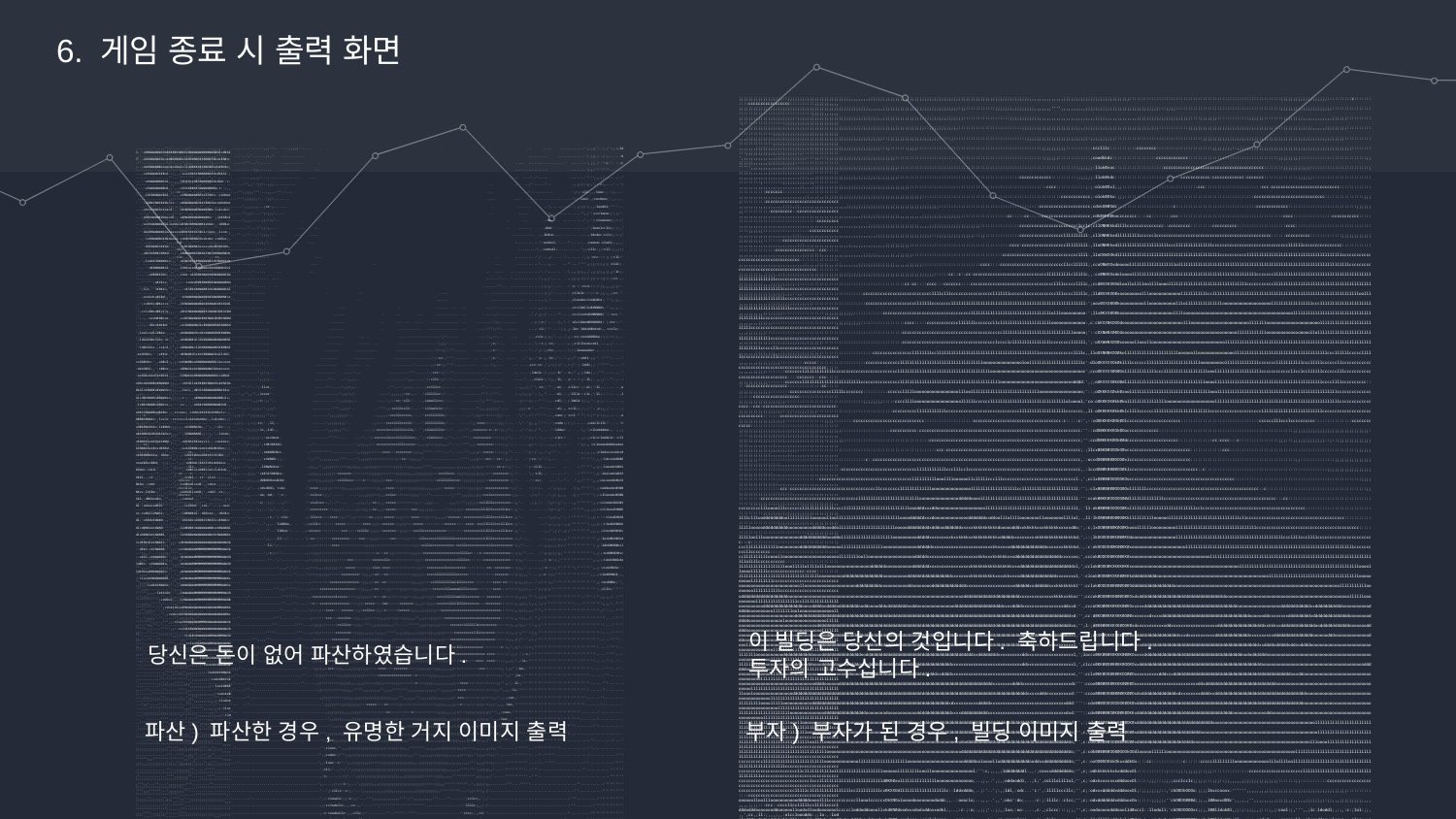

6. 게임 종료 시 출력 화면
;;;;;;;;;;;;;;;;;;::;;;;;;;;;;;;;;;;;;;;;;;;;,,,,,,,,;;;;;;;;;;;;;;;;;;;;;;;;;;;;;;;;;;;;;;;;;;;;;;;;;;;;;;;;;;;;;;;;;;,,,,,,,,,,,,,,;;;;;;;;;;;;;;;;;;;;;;;;;;;::::::::::::::::::::::::::::::::::::::::::::::::::::::::::::::;;;;;;;;;;;;;;;;;;;::::::::::c:::::::::::ccccccccccccccccc::::::::::;;;;;;,,,,
;;;;;;;;;;;;;;;;;;;;;;;;;;;;;;;;;;;;;;;;;;;;;;;;;;;;;,,,,,,;;;;;;;;;;;;;;;;;;;;;;;;;;;;;;;:;;::::::::::::;;;;;;;,;;;;;;;;,,,,,,,'''',,,,,,,,,,;;;;;;;;;;;;;;;;;;;;;;;;;;;;;;:::;;;;:::::::::::::::::::::::::::::::::::::::::::;;;;;;;;;;;;;;;;;;;;;::::::::::::::::::::::::::::::::::::::::::::::;;;;;,,,,,,
;;;;;;;;;;;;;;;;;;;;;;;:;;;;;;;;;;;;;;;;;;;;;;;;;;;;;;;;;,,;;;;;;;;;;;;;;;;::;;;;;;;;;;;;;;;:::::::::::::::::::;;;;;;;;;;;;,,,,,,,,,,,,,,,,,,,,,,,;;;;,,,,,,,,,,,,,;;;;;;;;;;;;;;;;;;;;;;::::;;;;;;;:::::::::::::;;;;;;::::::::;;;;;;;;,,,,,,,,,,,,;;;;;;:::::::::::;:::::::::::::::::;;;;;;;;;;;;;;;;;;;;;;
,,,,;;;;;;;;;;;;;;;;;;;;;;;;;;;;;;;;;;;;;;;;;;;;;;;;;;;;;;;;;;;;;;;;;;;;;;;;::;;;;;;;;;;;;::::::::::::::::::::::::::;;;;;;;;;;;;;;;;;;;;;;;;,;;;;;;;;;;;;;;;;;;;;;;;;;;;;;;;::::::::::::;;;;;;;;;;;;;;;;;;;;;;;;;;;;;;;;;;;::::;;;;;;;;;;;;,,,,,;;;;;;;;;::::::::::::::::::::::::;;;;;;;;;;;;;;;;;;;;;;;;;;;
,,,;;;;;;;;;;;;;;;;;;;;;;;;;;;;;;;;;;;;;;;;;;;;;;;;;;;;;;;;::;;;;;;;;;;;;;;;;;;;;;:::::;::::::::::::::::::::::::::::::;;;;;;;;;;;;;;;;;;;;;;;;;:;;;;;;;;;;::::::::::::::::::::::::::::::::::::;;;;;;;;;;;;;;;;;;;;;;;;;;;;;;;;;;;;;;;;;;;;;;;;;;;;;;;;;;:::::::::::::::::::::::::;;;;;;;;;;;;;;;;;;;;;;;;;;;
,,,,,,,;;;;;;;;;;;;;;;;;;;;;;;;;;;;;;;;;;;;;;;;;;;;;;;;;;;::;;:::::::;;;;:::::::::::::::::::::::::::::::::::::::::::::::::::;;;;;;;;;;:::::::::::ccclllc:::::::::::cccccccc:::::::::::::::::::::::;;;;;;;;::;;;;;;;;;;;;;;;;;;;;;;;;;;;;;;;;;;;;;;;;;;;;;;;:::::::::::;;;;;;;;;;;;;;;;;;;;;:;:::::::::::::::
',,,,,,,,,,,,,,;;;;;;;;;;;;;:::;;:::;;;;;;;;;;;;;;;;;;;;;;;;;;;;:::::::::::::::::::::::::::::::::::::::::::::::::::::::::::::;;;;;;:::::::::::::;coodkkdc::::::::::::::::::ccccccccccccc:::::::::::::::::::::::::::::::::::::;;;;;;;;;:::::::::::::::::::::::::::;;;;;;;;,,,,,,;;;;;;;;;;;::::::::::::::::::
''''',,,,,,,,,,,,,;;;;;;;;;;;;;;;;;;;;;;;;;;;;;;;;;;;;;;;;;;;;;;;::::::::::::::::::::::::::::::::::::::::::::::::::::::::::::::::::::::::::;;;;;;:llok0xoc::::::::::::::::::::ccccccccccccccccccccccccccccccccccccccccc::::::::;;;;;;;;;;;::::::::::::::::::::::::;;;;;;,,,,,,,;;;;;;;;;;;;;;;;;;:::::::::;:
,,,,,,,,,,,,,,,,,,,,,,,,,;;;,,,;;;;;;;;;;;;;;;;;;;;;;;;;;;;;;;;;;::::::::::::::::::::::::::::::::::::::::::::::::::ccccccccccccc:::::::::::;;;;;;:llok0kdc:::::::::::::::::::::::::::cccccccccccc:ccccccccccccc:ccccccc::::::::::::::;;;;;;:::::::::::::::::::::::::::::::::;::::::::;;;;;;;;;;;;;::::::::::
,,,,,,,,,,,,,,,,,,,,,,,,,;;,,,;;;;;;;;;;;;;;;;;;;;;;;;;;;;;;;;;;;;;;;;::::::::::::::::::::::::::::::::::::::::::::::::::::::::cccc::::::::::::;:;:olok0Oxl;;;:::::::::::::::::::::::::::::::ccc:::::::::::::::::::::::ccc:cccccccccccccccccccccccccccc::::::::::::::::::::::::ccccccc:::::::::::::::::::::::
,,,,,,,,,,,,,,,,,,,,,,,,,,,;;,,,;,,;;;;;;;;;;;;;;;;;;;;;;;;;;;;;;;;;;;;;;;;:::::::::::::::::::::::::::::::::::::::::::::::::::::::::cccccccccccc;:olok0Oko:;;;:::::::::::::::::::::::::::::::::::::::::::::::::::::ccccccccccccccccccccccccccccc::::::::::::::::;;;;::::::::::cccccccccccccccccccccccccccccc
,,,,,,,,,,,,,,,,,,;;;;,;;,,,,,,,,,,,,,,,,,,,;;;;;;;;;;;;;;;;;;;;;;;;;;;;;;;;;;;;;;:::::::::::::::::::::::::::::::::::::::::ccccccccccccccccccccc;cdxkO00Odc:::::::::::::::::::::::c:::::::::::::::::::::::::::::::::ccccccccccccc::::::::::::::::::::::::::::;;;;;;;;:::::::::::ccccccccc::ccccccccccccccccc
,,,,,,,,,,,,,,,,,,,,,,,,,,,,,,,,,,,,,,,,,,,,,,,,,,;;;;;;;;;;;;;;;;,,,,,,,,,;;;;;;;;;;;;;;;;:::::::::::::::::::cc:::::cc:::::cccccccccccccccccccc;cdk0XKK0kocccccccc::::cc::::::::ccc:::::::::::::::::::::::::::::::::::::::::::cccc::::::::::::::::ccccccccccc:::::::::::::::::::::::::::::::::::::ccccccccc
,,,,,,,,,,,,,,,,,,,,,,,,,,,,,,,,,,,,,,,,,,,,,,,,,,,,,;;;;;;;;;;;;;;;;;;;;;,,,,;;;;;;;;;;;;;;;;;;;;;::::::::::::::::cccccccccccccccccccccccclcclc;cllONNKkkdllllccccccccccccccc::ccccccccc:::::::::cccccccccc::::::::::::::::::::cccc:::::::::::::::::::::::::::::::::::;;;;;;:::::::::::::::::::cccccccccccc
,,,,,,,,,,,,,,,,,,,,,,;;;;,,,,,,,,,,,,,,,,,,,,,,,,,,,,,,;;;;;;;;;;;;;;;;;;;;;;;::;;;;;;;;;;;;;;;:::;;::::::::::::::ccccccccccccccccccllllllllll:,cllONNKkxdlllllllllcccccclccccccccccccccccccccccccccccccccccccccccccccccc::::::cccccccccc:::::::::::::;;;;;;;;;;;;;;;;;;;;;;::::::::ccccccccccccccccccccccc
,,,,,,,,,,,,,,,,,,,,,,,,;;;,,,,,,,,,,,,,,,,,,;,,,,,,,,,,,,,,;;;;;;;;;;:::::::::::::::::::::::::::::::::::::::::cccc:cccccccccccccccccclllllllll:,lloONNKkxdlllllllllllllllllllllccclllllllllllllllcccccccccccccccccccccccccccccccllllllcccccccccccccccc:::::::::::::::::::::::::::cccccccccccccccc::ccc:::::
,,,,,,,,,,,,,,,,,,,,,,,,,,;;;;;;;;,,,,,,,,,,,,,,,,,;;;;;;,,,,,;;,;;;;;;:::::::::::::::::::::::::::::::::::::cccccccccccccccccccccccccccccccllll:,lloOXWXOkdllllllllllllllllllllllllllllllllllllllllllccccccccccclllllllllllllllllllllllllllllllllllllllccccccccccccccccccccccccccccccccccccc::::::::::::::::
,,,,,,,,,,,,,,,,,,,,,,,,,,,;,,,,;;;;;,,,;;,,,,,,,;;;;;;;;;;;;;;;,,,,,;;;;;;::::::::::::::::::::::::cccc::::ccccccccccccccccccccccccccllccllllll;,ccoONWXOxdooooolllllllllllllllllllollllllllllllllllllllllllllllllllllllllllllllllllllllllllllllllllllllllccccccccccccccccccccccccccccccccccccccccc:::::::::
;;;;;;;;;,,;;;;,;;;;;;;;;;;;;;;;;;;;;;;;;;;;;;;;;;;;;;;;;;;;;;;;;;;;;;;;;;;;;;;;::::::cc::c::cc:ccccccccccccccccccccccccccccccllllllllllclllllc,,:cx0NNXOxdoloooolllllllllllllllllllllllllllllllllllllllllllllllllllccccccclllllllllllllllllllllllllllllllllllllllllllllllllllllllcccccccccccccccccccccccccc
;;;;;;;;;;,,,;;;;;;;;;;:;:::::::::::::::::::::::::::::::::::::::::::cc:cc::::cccc:::ccccccc::::ccccccccccccccccccccccccccccccccccllllcccccllllc,;ccd0XXKOOOdloollolllloolllloooollllllllllllllllllllllllllllllllcccccccccccllllllllllllllllllllllllllllllllllllllllllllllllllllllllllccccccccccccccccccccccc
;;;;;;;;;;;;;;;;;;;;;;::;;:::::::::::::::::::::::::ccccccccccccccccccccccccccccllllclllccccccccccccccccclllllllcccccclcccccccccccclllcccclllllc,;lld0XXKOO0xooooooooolllooooooooooooolllllllllllcclllllllllllllllllllllllllllllllllllllllllllllllllllllllllllloollllllllllllllllllllllcccccccccccccccccccccc
,,,,,,,,,,,,;;;;;;;;;;;;;;;;;;::::::::::::::::::::::cccccccccccccccccccccllllllcccccccclllllllllllllllllllllllllllllllllllllllllllllllllllllll:';oox0XXX0O0koooooooooollooooooooooolllollllllllllllllloooooooooooooooooooolllllllllllllllllcccllllllllllllllllllllllllllllllllllllllllllcccccccccccccccccccc
,,,,,,,,,,;;;;;;;;:::::::::::::::::;;;;;;;;;;;;::::::::::::cccccccccccccccccccccccccccccccccccclllllllllllllllllllllllllllllllllollloooooooooo:';llx0KXX0O0koooooooooooooooooooooollllooooooooooooooooooooooooooooooooooooooooooooollllllllllllllllllllllllllllllllllllllllllccccccccccccccccccccccccccccccc
,,,,,,,,;;;;;;::::::::::::::::::::::::::;;;;;;;;;;::::::::::::::::::cccc:::::ccccccccccccclllllllcccccccllcllllllllllllllllllllloooooooooooooo:,c:ckKXXNKOOOdooooooooooooooooooooooooollloooooooooooooooooooooooollllllloooooooooooooooooooooollllllllllllllllllllllllllcccccccccccccccccccccccccccccccccccc
,,,;;;;;;;;::::::::::::::::::::::::::::::::::::::::::::::::::::::::ccccccccccccccccccccccccccccccccccccccccclllllllllllllllllllllllllllllooooo;'::cOXNWNX00Odooooooooooooooooooooooooooooooooooooooooooooooolllllllllllloooooooooooooooooollolllllllllllllllllllllllllllllllllllcccccccccccccccccccccccccccc
,;;;;;;;;;;;;;;;;;;;;;;;;;;;;;;;;;:::::::::::::::::::::::::::::::::cccccccccccccccccccccccccccccccccccccclcccclcllllllllllllllllccccccccllllll,';:oOXWWNXOO0xooooollooolloooooooooooooooooooooooooooooolllllllllllllllllllllllllllllllllllllllllllllllllllllllllllllllllllllcccccllccccccccccccccccccccccccc
,,,,,,,;;;;,;;;,,;;;;;;;;;;;;;;;;;:::::::::::::::::::::ccccccccccccccccllllllllccllllllllllllllllllllllllllllllllllllllllllccccccccccccccllllc,,lloOXNNNKOO0kolllllllllllllllllllllloooooollooooooooooooooollllllllllllllllllllllllllllllllllllllcccllllllccccclllllcccccccccccccllccccccccccccccccccccccccc
,,,,,,,;;;;;;;;;;::::::::::ccccc::::::::::::::::::::ccccccccccccccllllllllllllllllllllllllllllllllllooooooooooooooooloollllllllllllllllllllllc':dloOKXXXXOk0kllllcccccclllllllllllllllllllllloooooooooollllllllllllllccccccclllllllllllccclllllccccccllcccccccccccccccccccccccccccccccccccccccccccccccc:::::
,,,,,,;;;;;::::::::ccccccclllllllllllllccccccccccccccccccccccccccllllllllllllllllllllllllllllllllllllllooooooooooooooooooooooooooooooooooooooc';ccoOKXXXX0O0Oolllllllllllllcccllllllllllllllllllooolllllllllllllllllllccccccccccccllcclccllllllcccccclllccccccccccccccccccccccccccccccc::::ccccccc::ccc:::::
;;;;;;;;;;;;:::::::cccccccllllllllllllllllllllllllccccccccccccccccllllllllllllllllllllllllllllllllllllllllloooooooooooooooooooooooooooooodddd:',;;oOKXXXX0kO0dllllllllllllllllllllllllllllllllloooollllllllllllllllllllllllllllllllllllllllllllccccllllcccccccccc:::::ccccccccccccccccc::::::::::::::cc:::::
;;;;;;;;;;;;;::::::::ccccccccccccccccclllllcccccccc::::::::::ccccccllllloooooooooooooooooollloolllllllllllllllllllllllllllloooooooooooooooooo;'::;oOKKKXX0xk0xoolllllllllllllllllllllllllllllllllooolllllllllllllllllllllllllllllllllllllllllllllllllcccccccccccccc::::::ccccccccccccccccccc::::::::::::::::
;;;;;;;;;;;;;;;;;;;::::::::::::::::::::::::::::::::;;;;;;;;:::::ccccllllooooooooooooooooooollllllcccccclllllllllllllllllllllllllllllllolooool;'co:oOKKKXK0kk0kolllllllllllllllloooooooooooooooooooolllllllllllllllllllllllllllllllllllllllllllllllllllccccccccccccccccc::ccc:cccccccccccccccccccccccccccccc:
;;;;;;;;;;;;;;;;;;::;;:;;;;;;;;;:::::::::::::::::::::::::::::::ccccccccccllllllllllllcccccccccccccccccccccccccccccclllllllllllllllllllccccccc,,ll:oOKKKKK0kk0klcllllcccccclllllllllllllllllllllllccccccccccccccccccccclllllllllllllllllllllllllcccccccccccccccccccccccccccccc:::::::cccccccccccccccccccccccc
;;;;;;;;;;;;;;;;;;;::::::::::::::::;;;;::::::::ccccccccccccccccccccccccccccc::::::::::::::::::::cccccccccccccccccccccccccccccccccccc:c:::::c:',::cdOKKKKK0Ok0Olcccccccccccccccccccccc::::::::::::::::::::::::::::::::cccccclllccclcccccccccc:::::::::::::::ccccccccccccc::::::::::::::::::::::::::::::::::::
;;;;;;;;;;;;;;;;;;;;;;;;;;;;;;;;;;;;;;;;;;::::::::::::::::::::ccccccccccc:cccccccccccccccccccccccccccccccccccccccccccccccccccccccccccccccccc:''::cdO0KKKKKOk0Ooccccccccccccc:::::::::::::::::::::::::::::::::::::::::::::::::::::::;;;;;;;;;;;;;;;;;;;;;;;;;;;;;;;:::::;;;;;;;;;;;;;;;;;;;;;;;;;;;;;,,,,,,,,
;;;;;;;;;;;;;;;;;;;;;;;;;;;;;;;;;;;:;;;;;;;:::::::::::::::::::::::::::::::::::cccccccccccccccccccccccccccccccccccccccccccccccccccccccccccccc;'':ccdO0KKKK0Ok00dccccccccccccccccccccc::::::::::::::cc:cccc:::c::::::::::::::::;;;:::;;;;;;;;;;;;;::;::;;;;;;;;;;;;;;;;;;,,,,,,,,,,;,,,,,,,,,,,,,,,,,,,,,,,,,,
;;;;;;;;;;;;;;;;;;;;;;;;:::::::::::::::::::::::::::::::::::::::::::::::::::::::::ccc:ccccccccccccccccccccccccccccccccccccccccccccccccccccccc;.;llcx00K00OOOkO0xcccccccccccccccccccccccccc:::::::::::::ccc::::::::::::::::::::::::::::::::::::::::::::::::::::;;;;;;;;;;;;;;;;;;;,,,,,,,;;,,,,,,,,,,,,,,,,,,,
;;;;;;;;::::::::::::::::::::::::::::::::::::::::::::c::ccccccccccccccccccccccccccccccccccccccccccccccccccccccccccccccccccccccccccccccccccccc,.:occdO000000OOO0xlccccccccccccccccccccccccc:::::::::::::::::::::::::::::::::::::::::::;;::::::::::::::;;;;;;;;;;;;;;;;;;;;;;;;;;;;;;;;,,,,,,,,,,,,,,,,,,,,,,,,
::::::::::::::::::::::::::::::::::::::::::cccccccccccccccccccccccccccccccllllllllllllccclllcclcccccccccccccccccccccccccccccccccccccccccccccc,.:lccdO00K0000OO0klcccccccccccccccccccccccccccc::c::::::::::::::::::::::::::::::::::::::::::::::::::;;;;;;;;;;;;;;;;;;;;;;;;;;;;;;;;,,,,,,,,,,,,,,,,,,,,,,,,,,,
:::::::::::::::::::::::::::::::::ccccccccccccccccccccccccccccccccccccccllllllllllooolllloooooollclllllccclllccccccccccccccccccccccccccccccl:,',cclxO0000OOOOOKOoccccccccccccccccccccccccccccccccccccccccccc::::::::::::::::::::::::::::::::::::::::::::::::::::;;;;;;;;;;;;;;;;;;;;,,,,,,,,,,,,,,,,,,,,,,,,,
:::::::::::::::::ccc:cccccccccccccccccccccccccccccccccccllccccccccllllllllllllloooooooooooooooolllllllllllllllllllcclllllllllllllllllllllll:'';:clx0000000OOO0Oolllllllcccccccccccccccccccccccccccccccccccccccccccccc::c:::::::::::::::::::::::::::::::::::::::::;;;;;;;;;;;;;;;;;;;;;;;;,,,,,,,,,,,,,,,,,,,
:::::::::ccccccccccccccccccccccccccccccccccccccccllllllllllllllllllllllllloooooooooooooooodddddoooollllllllllllllllllllllllllllllllllllllll:'':ccok00KK0OOOOO00dllllllllllllllcccccccccccccccccccccccccccccccccccccccccccccc:::cc:::::::::::::::::::::::::::::::::::::::;;;;;;;;;;;;;;;;;;;;;;;;;;;;;;;;;;,,
cccccccccllloooolllccccccclllllllllllllcccclllllllllllllllllllllllllllooodddxxxddoooooooooooooooooooollllllllllllllllllllllllllllllllllllll;.'ll:ok00000OOOOO0Kxlllllllllllllllllllllllllllcclcccccccccccccccccccccccccccccccccccccccccc:::::::::::::::::::::::::::::::::::::;;;;;;;;;;;;;;;;;;;;;;;;;;;;;;;
llllclllooddddddddoolllllllllloooooolloollllllllllllllllllllllllllooooddddddxxxdoooooooooooooodddddddxxddoolllolllloooooooolloooooooollllol;.,ll:lkO00000O00O0Kklllllllllloooooolllllllllllllllllllllllllllllcllcccccccccccccccccccccccccccccccccccccccc:::::::::::::::::::::::::::;;;;;;;;;;;;;;;;;;;;;;;;;
llllloooooddddddddddoooooooooodddddoooddolllllllllllllllllllllllooooodddddddddxdddoodddddddxxxxxkkkkkkkkkkdooooodddxxkkkkkxxxkkkkkkxxxxxddo;',:c;lxOO00000K0O0Kkooolllllloooooooooolllllllllllllllllllllllllllllllllcccccccccccccccccccccccccccccccccccccccccc:::::::::::::::::::::::::::::::::;;;;;;;;;;;;;
llllloolllooooooooooooooodddddddddddoooddollllllllllllllllllllloooooooooodddddxxxxxxxxxkxxkkkkxxkkkkkkkkkkxdddddxxxxxxxxxxkkkkkkkkkkkkkkkkd;',::;lkOOOOO0KK000KOdoooooooooooooooooollllllllllllllllllllllllllllllllllllllllllllcccllllcccllllccccccccccccccccccccccc:::c:::::::::::::::::::::::::::::::::::;
ccclllllllllllllooooooooodddddddddddoooooolllllllllllllllllooooooooooooooddddddxxxxxxxxxxxxxxxxxxxxxxxxxkkxxxxxdddddddddddddddxxxxxxxkkkkkd;.,:c:okOOOOO00K00KK0xoooooooooooooooooooooolllllllllllllllllllllllllllllllllllllllllllllllllllllllllllllllllllllccccccccccllcccccccc::::::::::::::::::::::::::::
cclllllllllloooollooooooooooooooooooooooolllllllloollooooooooooooooooooodddddxxxxxxxxxxxxxxxxxxxxxkkkxxxkkkkkkxxxdddddddddddddddddddxxxxxxo;',cccok0OOOO0KK00KK0xoooooooooooooooooooooooooooooooolllllllllllllllllllllllllllllllllllllllllllllllllllllllllllllllllllllollllccccccccccc::::::::::::::::::::::
lllllllllllllllllllooolllllollllolllooooooooooooooooooddddddooooooooooodddddddxxxxxxxxxxxxxxxxxkkkkkkkkkkkkkkkkkxxxddddddddddddddddddddddxl,';cclok0OOO0KXKKKKKKxoooooooooooooooooooooooooooooooooooooooooooollllllllllllllllllllllllllllllllllllllllllllllllloooolloooolllllllccccccccccccccc:cccc:::::::::
lllllllllllllllllllllllllllllllllooooooooooddddddddddddddddooooooooooddddddddddddddddddxxxxxxxxkkkkkkkkkkxxxxkkxxxxdddddddddddddddxxxxxxxxl,':clook0OO00KXKK00KKkddddddddddoooooooooooooooooooooooooooooooooooooooooooooollllllllllllllllllllllllllllllllllllloooooooooolllllllllccccccccccccccccccccccccccc
ooooooooooooooooooooooooolloooooooooooooooooooooddddddddddoooooooooooddooooooooddddddddddddddxxxxxxxxxxxxxxxxxxxxddddddxxddddddxxxkkkkkkkkl'':cclok0OOOO0K000O0KOdddddddddddddddddoooooooooooooooooooooooooooooooooooooooooooooooooooooooooooooooooooollllllllllloooooooolllllllllllcccccccccccccccccccccccc
odddddddddddddddddddoooooooooooooooooooooooooooooooooooooooooooooooooooooooooooooooooooooooodddddddddddddddddddddddxxxxxxxxxxxxxxkkkkxxkkxc'';cccok0OO00KK000O0KOxdxdddddddddddddddddddddddddddddddddddooooooooooooooooooooooooooooooooooooooooooooooooooolllllloooooooooolllllllllllllllllcclllllllllllllll
ooooooooooddddddddddddddddooooddddooddddoddddddddooddoooodddoddddddddooddoooooooooooooooddddddddddddddddddddxxxxddddxxxxxxxxxxxxxxxxxddxxd:'.,cccoOKO00KKKKKK00KOxxxxxddddddddddddddddddddddddddddddddddddddooooooooooooooooooddddddddddddxxdddddddddddooooooooooodddddoooooooooolllllllloolooooooooooooooll
ooooooooooooooooooooooodddddddddddddddddddddddddddddddddddddddddddddddddddddddddddddddddddddddddddddddddddddddddddddddddddddddddddddddddxd:'',cc:d0KO00KKKXKK0O00xxxxxxxdxxxxddddddddddddddddddddddddddddddddddddooooooddxxxxxxxxdddddddddxdddddddddddddddoooooooodddddoooooooooooooolooooooooooooooooolllll
ooooooooooooooooooooooooooooooooddddddddddddddddddddddddddddddddddddddddddddddddddddddddddddddddddddddddddddddddddddddddddddddddddddddddxo;'';l:;d0K000KKKXK0OOK0xdxxxxxxxxxxxxddxxxxxxxxxxxxxxxxxxxdddddddddddddddddddxxkkkxxddddddddddddddooddddddddddddooooooodddddooooooooooooooooooooooooooooooolllllll
ooooooooooooooooooooooooooooooooooooddddddddddddddddddddddddddddddddddddddddddddddddddddddddddddddddddddddddddddddddddddddddddddddddddddxl,',:oc;dKXK0KKKKXK00OK0kddddddddddddddddddxxxdxxxxxxxxxxxddddddddddddddxxxxxxxxxxddddddddddddddddoooooodddoooooooooooooodddooooooooooooooooolllllloooooooooollllll
ooolloooooooooooooooooooodoooooddddddddddddddddddddddddddddddddddddddddddddddddddddddddddddddddddddddddddddddddddddddddddxxxxxxxxxxxxxxxxl,',coc:x0XK00KKXXK00000kxxxddddddddddddddddddddddddddddddddddddddddddddddddxxddddodddddoddooddddooooooooooooooooooooooooooooooooooooooolllllllllllllllllllllllllll
llllllloooooooooooddddddddddddooooddddddddddddddddooddddddddddddddddddddddddddddddddddddddddddddxxddddddddxxxxxxxxxxddxxxxxxxxxxxxxxxxxxxl,';loccx0KK000KKKKK000KOxxxxddddddddddddddddddddddddddddddddddddddddoododdddddoooooooooooooooooooooooooooooooooooooooooooooooooooooooollllllllllllllllllllllllllll
lllllllloooooooooooooooddoodddooooddddddoooddddddooooddddddddddddddddddddddddddddddddddxxxxxxxxxxxxxxxxxxxxxxxxxxxxxddxxxxxxxxxxxxxxxxxxxl,',clccx0KK00O0K0KK0OOKOxxddddddddddddddddddddddddddddddddddddddddddddddddddooooooooooooooooooooooooooooooooooooooooooddddddoooooooooollllllllllllllllllllllllllll
oooooooooooooollooooooooooooooooooooddooooooodoooooodddddddddddooooodddddddddddddxxddddxxxxxxxxxxxxxxxxxxxxxxxxxxxxxxxxxxxxxxxxxxxxxxxxxxc,'':cclx0KK0OO0K0KKOO00Oxxxxxxxxxxdddxxxddddddddddddddddddddddddddddddddddddddddddddddddoooddooooooooooooooooooooooooooooooooooooollllllllllllllllllllllllllllllll
oooooooooooooooooooooooooooooooddddoooooodddddddddddddddddddddddddddddddddddddddddddddddddddddddddddddddxxxxxxxxddddxxxxxxxxxxxxxxxxxxxxdc''':ccox00000O0KKKK00K0Oxxxxxxxxxxxxxxxxxxxxxxxxxxddxdddddddddddddddddddddddddddddoooooooooooooooooooooooooooooooooooooooooooollllllllllllllllllllllllllllllllllll
llooolooooooooooooooooddddddddddddddddddddddddddddddddddddddddddddddddddddddddddddddddddddddddddddddddddddddddddddddddxxxxxdddxxxxxxxxxxd:''':ccox0000OO00000KK00Oxdxddddddddddddddxdxxxxxxxxddddxxdddddddddddddddddddddddddddddddddddddoooooooooooooooooooooooooooooooooooooooollllllllllllllllllllllllllll
llllllllloooolllllooooooooooooddddddddddddddddddddddddddddddddddddddddddddddddddddddddxdxxxxxxxxxxdddddxxxxxxxxxxxxxxxxxxxxxxxxxxxxxxxddd:'''::cdx000OOOOOOOOK0OK0xddddddddddddddddddddddddddddddddddddddddddddddddddddddddddddddddddddoooooooooooooooooooooooooooooooooooooooooooolllllllllllllllllllllllll
llllllllllllllllllllloooooooooooooodddddddddddddddddoooooooodooooooooooooddddddddddddddxxxxdddddddddddxxxxxxxxxxxxxxxxxxxxxxxxxxxxxxxxdxd:'''::cdx000000O0K00K0OKKxdddddddddddddddddddddddddddddddddddddddooooooooooooooddooooooooooooooooooooooooooooooooooooooooooooooooooolllllllllllllllllllllllllllllll
lllllllllllllllllllllooolloooooooooooooooooooooooooooooooooooddddddddddooodddddddddddddddddddddddddddddddddddddddddddddddddddddddddddddxd:'',:;cdx00000000KK0K0OK0xdddddddddddddddddddddddddddddddoooooooooooooooooooooooooooooooooooooooooolllllllllllllllllllllllllllllllllllllllllllllllllllllllllllllccc
llllllllllllllllllllllllllllooooooooooooooooooooooooooooooooooooooooooooooooooooodddddddddddddddddddddddddddddddddddddddddddddddddddddddo;'',c;cxxO00000OOK00K0O00xddddddddddddddddddddddddddoooooooooooooooooooooooooooooooooooooooooooooooollllllllllllllllllllllllllllllllllllllllllccccccccccccccccccccc
llllllllllllllllllllllllllllloollllooooooooooooooooooooooooooooooooooooooooooooooooooooodoododddddddddddddddddddddddddddddddddddddddddddo;'',c:cdxO00000OO00000O00xdddddddddddddddddddddddoooooooooooooooooooooooooooooooooooooooooooooooollloooollllllllllllllllllllllllllllllllllllllllccccccccccccccccccc
llllllllllllllllllllllllllllllllllllooooooooooooooooooooooooooooooooooooooooooooooooooooooodddddddddddddddddddddddddddddddddddddddddddddo;'',c:cdk000000OO00OOOkOOdlooooollllllooooooooooooooooooooooooooooooooooooooooooooooooooooollllllllllllllllllllllllllllllllllllllllllllllllllllcccccccccccccccccccc
ccccccccccllllllllllllllllllllllllloooooooooooooollllllllllllllllllllooooooooooooooooooooooodddddooloooolloddddddddddddooddxxdddddddddddo;'',c::oxOO0OOOkkOkxxddkOo::::cc:::::::::::::c::::::cccccllllllllloooooooooooooolllolllloolllllllllllllllllllllllllllllllllllllllllllllllllllcccccccccccccccccccccc
ccccccccccccccccccccccccllclllllllllllolllllllllllllllllllloooooolllllllllooolloooooooooooooooool:'':c;,,,,;lddddddddl:,,:;coxxxddddddddo;'',c;:odkkkkkkkxkxdddoxOl::::::::::::;::::;;:;;;;;;::;;;:::::::::::::::cccccccccccccccccccccclllllllllllllllllllllllllllllllllllllcccccccccccccccccccccccccccccccc
ccccccccccccccccccccccccccccclccclllllllllllllllllllllllllld0KK0xolllllllllllllllooooooooooooooo;..,;,..',;,;oddooddl,..;l;',colllollllol;'',c;:odxkxxxxxxxdddooxOl:::::;;;:::;;;;ccclcclc;;;;;:::;;;::;;,,,,,;;;;;;;;;;;;;;;:::::::;;:::::::::::ccccccccccccccccccccccccccccccccccccccccccccccccccccccccccc
ccccccccccccccccccccccclllllclllllllllllllllllccllllllllllcxKKXXOdlllllllllllllllllllc::lddxdddo,..;:'..';:,;ldl,:xdc...'c:',:lllllcccllc;'',c;:odxxxdddddxdddooxOl;:;;;;;;;;::,'ckOOOkOOOo:;;;;lkxccooxx:'''''',,,,,,,,;;;;;;;;;;;;;;;;;;;;;;;;;;;;;;;;;::::::::::::::ccccccccccccccccccccccccccccccccccccc
oooooolloolllooooooooooodddddoooollllcccccccccccllooolcccccxOkXNOoloooodoooooooododdc;,..:oooclo;..,,,..',,';oko':do;....:c:;:llllc::clcc;'';c;:odxdddddddxdddooxOo::::::;;;;;;''ckO0OO000d;;;,,l00ooxdO0c',,,,,,'',,,,,,,,,;;;;;,;,,,,,;;;;;;;;:;;,,,;;;;;;;;;,,,,,,,,;;;;:::ccc::ccccllcclllllcclllllccccl
dddodddoooooooddoooooolloodxdloodooooooolcccccloddoddoooollxkdKN0doodxxxdodxddoxxodkl;,..,:c:;:o;.,;;;'..;;,;lxo;:oo:....,c:,;clccc:::;;;,'',c;:oodooooodddooolld0xccl::llodoll;'ckOOOOOOOxc;;;,l00lldok0l,;;:;:;;;,,;:::;,;:cool:;,''',,;lc:ldoddl;,:;,:c:;lol:;;,,,',cc,;ll:;,,,;,,:olccloooddo:;;lo:,:lod
olodddoododooddolollcllloooollodddxkxdooddxdxxddddoc;ldoodoxkdKN0xocclccc::ccclolccoc;,..';c:;:o;.,,,,'..,'',cooccloc'...,c:,:lolc:::;;,,,'',c;:llollllloddololcdOd'',',,;cxkxd:'ckOOOOOOOOkocl:l0OlldokOocll:,;;;;,;cdxd:,,.;ooccc:ll;;cloccddooxxlcc;':;.'loc:;;cl,.,c;.;llclll::'.,cccllodl;:;,';l:..,cod
c:oxkxoodddlloxxdoll::cloooccoddddxxxoccoxxdOOlloodc;ldclxoxkdKN0kxolododxxdxxkxolodc;,...,;;,:l;.,,,,...''.,dxdccllc'...'c:;cooolc::;;;;,'';c;:llollclllodoloc:oOd..;,',,;lddc,'ckOOOkOOOkxocl:l0Ollook0xodolc:;:c:okkkdoxo,;ol;;;,dx:lddddoxoodxdocc:,,'.'lc,,;;coc;,:;':ooccloc;'.':llolodc,,,''cx:..,:ld
lloddddooodooxkooooolllddxxoccllokxoolcloddd0Olccloc,ldclxoxkdKN0kkxdxddO0kkkkkxolloc,'...........,,,,'..''.,x0xccllc'...'cc;cooolc;;;;;;,,',c;:lllc:clcloooloc;oOd..;;,;:::cc:,'cxOOOkkkOxl:::;lOOllookOl::;:clllccdOOOxxOOl:ol;;;;dd;lddddodoldd:;:ldo:;.'lc',:::cc,...',oxdddl:llcccllolodc',,''cd:....;d
lodlcclcccclcodolllllllooollcc::ldlclolllcclxdc;;:llcodddxdxxo0N0xollolcoooooooollol:,.......   ..''','..''.,ldc,;:cc'...'cc;cdoooc;:;;;;,,',c::lllc::ccclllloc;lOd..'';dxooool;'cxOOkkkkkd:;::;c0Olldodd::looodxxoldddddxxodxdc;;;;dxcoddxdlllccl:,::cokd,,l:',,;o:.......;ccc;,;okxxdoollodc',,''cd:....;o
l::;:loooc:;;::::cccc::::::;;;;looooxkdolc:::;;::;::coooxkdxxo0N0xlcoollllodllddolll:,........ ...''','..'..,odo:;:c:'...'cc;cooooc;;;,;;;,',c::lllc:;c:clcclo:;lOd....;dxoloolc:cldxxxkxkxddxkdx0Oxxkxollc:;:ccllokOO00OOOOkkdl;;;;dxldddddccc;,;,.;:cdOx;,c:',';l;............'cdxxoddoc::lc:;,,'cd:....;o
dcccokO0kl:cl:coodxdlcc::lolccllllllodxxxkkxxxddo:cc:clccolxxl0N0xolldxdxxOOxxkxxxxxl,............,'''...'..,lkklcllc'...'cl;cooolc;;;,,;;,,;c::lllc;;:;:lccloc;lOd....;ddlcclc,'''',:xOO00KKXXXNNNNNNNNXXKx;.',;cdOKKX0kxOK0Oxl;;;;dx:loddl:cl,',..;:,cdd;'c:''................'ldxxoodc,.':clo;''ld;...':c
oolldkkdc:coccxOOkkxolc;;cccloolllclllllcloodxolloodoodolllxxlON0xdolloc:o0Oc,;;::::;,............,'.'...'..'cxx:;clc'...'cl:cllllc;;;,,,,,,;c::lclc::::cllccoc:lkd....;dxlcl:...'''..cO0KKXXXNNWWWWWWWNNNNXd'';:cdO0000koxO0Oxlc:cokkcdkdo:;ldoccc::,''lOoldoc;................'ldxxood:'';ccdkocldxl;.'ldd
clloddl::cloloxO00Okdol::ccccldocclddoooolcc:;......';::;;;dxlON0O0K000OOO0O:........,............''''.......,:c,',:;..,ccllodooloooooc,',,,;l::lllc::c:clolcol:okd,...,dxlcl' ...''..:OXXXNNNNNKOkxkk0NNNNNx'.,:cllc;::c;oK0xc;okodxkxxkxkkxoodl:c:,;cldkkkkkko'...............,ldxxooo;.'lolxxooddxko,.ldd
cc::cll:;:coxOkxdddocccccllc:lkdlloollcclllll;......';,,,,,dxlON00KXXXXXXKOo;,:ccc:..'.......,,,'.;::;,............';,,;::::dKXKKKXKXN0l:;'':o:;cllc:;c:cllc:oc;lkd:::cldo:::.........,kNNNNNNKkdllllllkXXXXd,';;;,'.':oocdK0dccx0ddxxxxo;cdooddc'...;loooooooxl'...............,ldxxooo;.',codxxdddool'.cdd
lc:;:lllc::cdkxl:::lllc::coocokocccllc:cllc;;,'','''',,,,,,dxlONKOOKXX0OOo,. ;dkkkl',,'.....'oxxc,;;;,.............,;;;;;;;:kXXXXXXXXNXKx;.'co::llolc:ccllllcol:okkddolccccc:;'.......'dOO0000OkkdxxxkkO0000dclc;;:;;:xOkdxKKkxox0OOxodddodddxxd:....,looollllxl................'cdxxood;.';lolodldd:,;;',cl
;;;;;;;;,,,;:::;;;;;;;;,,,;;,;;,,,,,,;:;;::cc;'''''',,,,,,,dxlONKxlxXKd:clc;';dkkkdcccll'....okxdoooo;.............',,;:;:;,:lllc;,;dXNNO;.':l;:lllc::c:cllccol:okd::,:c;,;;,,........'okxkkkkOOOOOOOOOOOOOOxlo:',;;;cOKOkkKKkOkk000kdddxkxxkOkc'....,looolloloc................,ldxxodd;.';oolc::dl......',
....................................':c;'',,,'.'''..''''..'dxlONKOxOK0l:lloxooxxxkxddoodc,,..lkxxdooo;.............',,;;;:;'.......'oXNW0,.':l;:lcllc;::cllcloc;lkxlccll,.';,.........'o0000000OOOOkkk0OOO00Okxc',;:;ckkdod00xkxxOO0xddxxxdxxkx,.....,llclllooolclo:..  ........,lxxxodd;.';oolcccdl,;:;'';;
::c::::::cc:cc::::cc:,'',',,,,,;;;;,:d0x:',,,,;;;;'''',,,,,dxlON00XNX0l:l;coodxxxxxddolo:',..lkxxoooo;...............';;;:;'.......'oXNNO,.':c;;lllol:c:lollodc;lkkxxxdc:::l:'........'lOOOOOOOkkkkkxkOOOOOOOxxl:cc::lOOdookkxOxdk00xoodxdoodkk;.....'cooooooxOOOOOo.      .....,ldxxodd:.':oolcccddcccc;';;
oodddoddoododdooooodocccccccllllllllldxdc::lloxxddxxdxOOO0ddxlON0kOOxkl:l;:lldxxxxdoollo:',..lxxxoloo;...............';;;;,.........lKNNO,.':l;;lllol:c:lolloxl:okxllll::lo:,.........'lkxxkkxxkkkkxoooooodxdll:,;cccl00xdokOkOxdkO0dclxkxdxdol;.....,lollllloxkkkOo.....  .....,ldxxodd:.':ddlclldl. ...'c:
xkOkxxkkOOkkOOkkOOkxxxxkkkkxkOkxkkkOOOkkdooddk0OkkOOOOOkkOkkxox0kxdxxd;:d:coodxxxkdollldc,;.'okkkooodo:;,''...........,,,;,.........lKXNO'.':l,;llodl:::cooloxl:okxl:ccc;::;,'.........:oloollcccccc:cc:;,;loc:'.;cccl0OxdokOkOxdkO0l,,cllxxxxoc:'...,lolllododxxddl;'..........,ldxdodd;.':ooc:cco:. ...,c:
dOKx:dkd0Kxd0KdxK0dokkd0XXOdOXkd0Okkxkxxk0kxxxkkxodkOOkkOOOOOkkkkkxooo:cdcldodO000kodddxl',.,x00Ododxdc:;;'............''''.....''',lOO0x,.'::,;:clddc::looddxoldOx:''',,,,::;,,,,'.....',,,''..';:c;,;,,,;:::;,,:cccl00kdokOxOxdkO0xlc:;::::::c:'...,clcldxxl;;;,',,'..........,ldxdodd;.'cddolc:;;,,',,;c;
lkKd'oxlOKol0KooK0lckdlOXXkckXxlOkxdcldxk0kxxkOOo':kOOOOOOOOOOOOOOko::;ldcoxoxO000koododc...,x0Okooxdc;:;;:;:;,;;,,''''''..,c:,,;,,;,,,;;,,,,,,;;::cllllllllodoldxo::ccc;;,;;;;;;,'..'.....',;,,,,,,,,,,,,,,;;,,,:ccclO0xdokkxkdokOO:.'',;;'.'''.....,lllooodc''''.....'...,,'..,ldxdldd;..:l;,;;,,',;,',:::
cxKd,dxoOKdl0KloK0lckdcdkkdlkXxlOkxd:ldxkOkdxkOxc,lOOdddododddxoxxdd..,ld:ldldOO00xlloodl'..,x0OOddxd:',,,;,,;;,;;;:;;;:c:,,;;;:llllc;;;,;,,,;;:cc:::clloxddddooool:::;;;:::;,,,,;,'''....',;;:c;;,',,,,,,',;;,,,:ccclO0xookkkOdokOk;....'''''..'....;ddlooddc,,,'''........,lc'':dxdldo'......;,...;oo:ll;:
cxOdokxlx0dlO0olOOlcxxoollcckKdlkxdo:lkxxOkdodxdoooxkooolololcolollo,.,lxcldoxO000kddddxo''.;k0OOddxxc.';;,,,,''''''',,,;;;;,,:ccclc;,,,''''',,;c:;;;,,,;ccc:ccc;;;''''';;,'....'''.',,'..,,';;;,,''''''''',',,,,;ccclO0xookkxOdokOO:..'''''''''.....;oololloc,,,''......   ,xc..:dxoclo;.. ........o0kclo:;
:ll;cdocldolxOookxlllokxdolcdxollccc;oOo:c:;;::;;:;:lcloccclc::;,,:c:;,lxcoxoxO00Kkddxdxxc:,;k0OOkkxxo;,;;,;,...''''',,,,,'',;::::c;,'....'''','''',,,,,,,,,,',,,,,'',,,,,,''..'''....''.'''',''''',,,;,,,,;,,''.,:cclO0xdokkxkdokOO:''''''''','.....;ol;colllcooooo:....   ,o;..cxxd:,:;.  ........o0k::l;,
'...';;;,;cccc:oollc:x0Od:,;;;:c;,,,;dOl'''.....''..',;;,'',,'....''''.lxcoxodO00KkooddxOxl,,x0OOddddc''.';,...',,,,,''''',',;;,,;::::,,,;,''','',,'''',,,;,,,,,,;;'........'''..........',,;;;;;;;;::::cccc:;'..';;;:O0xdokkxkdokOO:','',;:;,co:'....',':dolc:c:::do;,'..  ,d;.,docc:;'... .......'d0k;;:,.
........',,,,,;,,ldll0NXx:,'',;,'...,d0o'.......''',lko,'..............cxclxodOO00xoodxxxdl''xOOkoodd:..',,'......''''...''''''''';;,'',;:;','''..'',;,,,,,,,''',,,'.''',,',,,,,'.....'',;:ccccccccccccccccc:;,'',,,,:k0Odokkxkdokkk:...,'';;:oxdll:''';oo:'.......l:.,;;'..;o:'',.,:oOxc;'...,'.'.'lxl....
..'''',;::cc;';:,cdodOOKOd:..':;..';ldkd:,,,,,;,''':x0x:'''......'''...cd:ldodOO00kdoddxo;,.,x0OOddxxc''',,''''''.............'''',,;;;;,,;;;;;;,''',,,,;;;;;,'...'......',,,'''......';:ccllllllllc:;,,;ll:,,,..'''';kOxdokkxkdokkx;..';....'coddo;','cOOxxc......c:.,:;'.......coooxOkx,....''co'.;,...'..
dxxxxxxxkkxl,.;;,:ldddddxkd:;:llc;,o0OOxolc:ccc;;ll:lodxoc:;,'''''''''.cxcldodO00Kkdoxxxl;:',x00Oddxx:......................'',;coo,.',,,;,,,',,'''''''',,,,'.'..........,c;...........',''''',:c:'.... .cl:;:;;col:;:llc:;::;odxxxo:;,:c......,;,:;'''ckkkkd,....':;'''',... . .okddkOko,.''..;ol,.,'....;:
doodooollccc:,,;:lxO0klllooolloodc';xOkxolllll:;lkOkxdxxdddocc:'.......cx:ldodO00Kkddxxxoc:',kK0Oddkx:.....................'',;:cc;...'''',;;,'''......''',,......'''',;,,lo'.......................... ...';:',:l:,'..'''':lcdkOxlldl,;;....',;::cc;,.;:;;;;;','....,,.'',,.....cool:;,;,,'...cl'''..''..;c
dclolloll::oolldkOkO0Ooloooddxkxxo'.okkOx::col;;oxOkxxxoooolll:...',,,'cxcoxodO00Kkooddxo;,.,x0Okoodd:...''''.................'',;;;;::ccllol;'....''''''''''....,;;;';oolod,.......................... .......''..........:odOxxkocc;.;cc;,;:lkkddl;,''','....',.''.',;c'.;c;'.':od,  .';;'...:l;''','''',;
WWWWW#W##WW#WWWWWW########WWKKWKWWKWWKWKKKK#KWKWKKKKWKKKKWKWW#WWWKKKWWW###WW##W##E#WWLt:.,EEKDKKEEDD
.........'.....'','......,;;'..........,,,,,'..  ..........'.....',;,''..  ....,,;;;'.....     .                                                             .                                           ...     .....    .............',,,;;'..',,'',;;;ldl,':x0NWWWWWWXOk0KK00XNNKKXWWWWWWWNNNWWWN0dlx0Kkl
.,'............'''.......,;:;'.........,,.'',..    ..'...','.......;:,'.   ............                                                                                                                   ..........     ...............',;;;,..,::,.....:dl'.,oOXWWWWWXOxxk00OO00Oxkk0XNNNXKXNNNXX0xoxKNKx:
.''.............','.....',;;,.........';,...'..   ......'''...'.......     ...........        .                                                                                                     ....  ...................   ........',;;,,'.':c;'. ..;c;..;okKNWWWN0xoooxkxddolclldO0KKKKXNNX0OxdxKNXkc,
..........'.....','...',,,,''...'''...,,,'....    ..........';;.......    ...........       ...                                                                                                    ... .............           .........';;,''''''''..........,ckKWWWWXKK0xl::;,,,:oxxkOKKXNNNNNNXKOx0XKkl:;
.........'.......''....'''''''',;,'..'','.....   .   ......,,,,,'....................    ....                                                                                                     ...  ....'..'.....           ........''''',,,;,'........'...':xKWWWWNNNXkl:,,,,,l0XKOxkO0XNWNNNNXOxOOd::c:
.................',,''''''''''.,;,'.'''....... .... ....'',,'.';;'..,;,............                                                                                                   ..           ...  ..,''......'..          ..,;;;::;;,',;:c:,....'..';,...:xXWWWWWWN0dl;,',,;cOXXK00KKXWWWWNNNOo:c::;,,
 ...  ...........';;:cc::;,''.',;;'',,'.......  .....'',,;;,,'''....,,...''......                                                                                                    ...                ..'............         .';:;:cll:,,;looc:,.';;....'...,lOXNNWWWX0kl;',,,,cONWWWWWWNXXXXXNXx:;cdddoc
 ...............',;;:::::;;,'.',,,'',''......   ....'''',;;;;;,'...';;'........                                                                                                      ....          ...   ...... ........... .....';;:lool:,;coxdooc,',,....'..';oO0KXNWXKK0xlcc::;o0WWWWWWNXKKXNNXOocoddddoc
  ...''..''.....';;;;;;;,',,''',,''',,'................',,,;,,,...;cc:,.......                                                                                                         .            .......       ..',...........',,;;;::;,,:looddl;''''......;xKXXXWWXOxkkkxl;,,;oKWWWWWWWNWWWWN0o:lxkxdol:
  ..',;'.''...'',,,;::;;'.',;,',,...''.................'',;;'....';:;;,'.....                                                                                                         ..             .....        ..;:,..............'',,'';cccloooc;',;;'....;dO0XWWWNKOOkxxdl:;:o0NWWWWWWWWWWNKx:';lkKK0xl
.  .';;'.......'',,,;;;,'',;;,',,...'....''..  ........',,,,.....,;::;,'..           .        .                                                                                                .       ...       ..:do,...  ...........'..';:cloooooc;;::;'...;oxOXWWWWWWXklloddoldKNNXNNNWWNKkdddo:,:dO0ko:
.  .,::,.......',;,''',,,;;;;'.,,'.''...'''.. ...........''....'',;:;,...           ...     ...                                                                                                ..    .......    ..;dkd:'.................';looolccllc;;:;,'..':dkk0NWWWWNXkoloxxxod0KKKKKKXX0xlclooc,;lxxo:,
.  ..;:,......'',;;,,;::::;;;,',,'...'''','.....'...''...''....'',;;,'..          ....   .....                                                                                                    ...........  ..,lkOxo:,... ...... .....,ldxdoc:cclc;;::;'...,:coONWWNNXK0kdoooc:cdk0XNNNNXOxdxdoc:coOOxc;,
. ...,:;......'',,,,;lol:,',,''''.....,;;,,..............'....,;;;,'..           ...     ...                                                                                                       .............':oxkkxl;'....''........,cooooc:clodl;,,,,,...':dOXWWNXXKKOo:;;,',:x0XWWWNKkxxxxxdod0XNXOdc,
   ..,;,.......',,,,;lol:,,,'........'';::;'.................,;;;,'...                                                                                                                               .........',,:codxdl;............';;:cllc:;;:cll:;,,;:;'..,o0XXK00KXNNKd:::;',l0WWWWNKO0KNXXNKOONWWWN0dc
.. .............',,;;clc;,,,''......'',;:cc,.................'''.....                       ....                                                                                         ..        ...........','...,;'... ..'........',;;:ccc::::;;;:cll:'...';lodkKXNWWWKxc:;,',oKWWX0xk0NWWWWWKkOXNWNKkdc
..  .............',;,,,,'',,,''...'''',,,;;'.......................                       ....                            .                                                              ...        ...........'....,,..    ..''....'''',;;;;:;;,;;;;clol;......':dKNNNWNKkl:,,,,,lOKkocoOXNWWWWXOkKNWWNXOxl
... .............',,''....'''...''''''''.............'......'......      ..              ...                                                                                        ..   ....    .. ............'..',......  .',,,,;;;,,,',,;;;;,,;;,;:lc;.......;oO00KKOdc;,,,,;;cdoc:okOO0KNWWKO0NWWWWNXOo
................',,,'.'..............','............................  ....                                                                                                          .......'...  ...............',,,,'.....  ..,;;;;;:;;::;;::::;;::;:cc:,....'''''';oKXKxc,'',;;;:::cododO0KNNN0OKWWWWWWNOo
.............'''',,,'.........''''...''........ ...'......''.......     .                                                                                                          .......''...  ................;:;;,'..... ..':c::::cccc:::::;;,,,,,;;;'...';llc,''lKNKkl,'',;;,,:xKX0kKNWWWNKkOXWWWWWWXkl
............'''.',,'..........',,''..'............''...............                               .               ...                                       .....                  ..  ........ .................,:;,,'........';cllolc:::;::c:;;,,,,;cc:'....;oxkkdco0X0d:,',,,'':kXWWNNWWWWWN0OKNWWNNNNKxc
..  ......''''''',,'...........'',,''............''...............                                                ..                                       ......                      .................  .......,:,.'..........;cloodocclodkOko:,''',,;,....';cx0XKxd0Kxccc;'''.,lKNWWWWWWWWWX0KNWWXKKXKOdl
..   ....'''.'''''''.............,,,........ .....................                                      ....                           .                  .......  ..   ..          .....'..............   ....,,;:,............;ccclddllx0XNNNOc,'',,,,,...';cclx00xd0Kxllc,....,o0XXNWWWWWWNKKXWWNKOOKXX0d
.............'''''''.............'''.............................                                     ......                   .      ..         ...      ............  ..         ......,'.........       .',',;:;'.....''.....;ccclxxdx0XNNNNOc'';:ccc:'..';:;,:oxddKN0xoc,..'',cx0XNWWWWWX0OKNWWX0O0XNN0d
............''''..''.............................. ............... ..                               ........                  ..      ... ...  .....    ..............  ..      ........';;.. ......       ..;;;:c;'.....;:,'..':olclddod0KK0K0d;';:ccc:;'..,::;,:dOxxKNX0d:''''',ckXWWWWWWXkx0NWWN0O0XNWNKd
..'........'''''..''.................................................                               .......                   .        ............   ................  ..      .....''';::'.  .....      ...,::cl;'''....';;,,;:loc:lddxO0kdxdc,,:ccclc;..';loolcodllO0ko:,,,,,';oKWWWWWXOxdkXWWWNK00XNWN0o
........'',,,'''..,,'................................................                              ........        ... .               ......................','......          .....',,::,..    ....     ...,cclc;;;;,'.....',;::cc;coxkOOOOko;';;:::::,..';ldkkkO0xlooc:lc:,',,;oKWWWWKdclOXWWWWWWWWWWWNOl
..........',,'....','................ ...............................                             ........        .......  ..          ....................',;;,'.........      ......';c;'...    ..... .....';::c;;:cc;......,:;;clllloxkxxdl,...,,,'.....':ld0XXOxc,;cxkxl;'',;:o0NWWNkclOXNNNWWWWNXK000kl
..............'...','................  ........    ..................                            ........        ...........          ....................';::;,'.''......     .......,:c:'...   ...  ....'...',;:;;clc:,.....';;';looooodoc:,......... ...;oxOXNXx;'';xKKd:,'',;:dKNWWKdlxKXXNNWWWXkollddl:
..............'...','......''......... ........    ..................                          .........        ...........          ....................';:cc:,''''........  ..  ....';c:'..  .....   ..';;,.';c:;,:lc:;'...',;;'';:cddl:;;;'..''''......'cxOO0XKx:'.,oO0xl;,,;;cxKWWN0ooONNNWWWWN0xloxxxoc
..........'.......','...............  ......... .................'....                       ...........     .......  ...           ...........'........,;:cc:;,''''............  .....';,...     ... ....,ccc:cc:,',::;;:;'.,::;'.';:lddl;,'.''''''......':dkkO0kl;,':x00xc;,,,;:o0NWXkokXWWWWWWWXOdooxxxo:
.........','.....',,.................. ......  ................',;::,..                      ..........    .....'...              ...........'''......',:ccc::;'..''.........................      .. .....;ldolc:;',:;;:lc'..:c;'',;;;ldo;...'''.........':oxOOkxkkdlkXNXkl;,,,,;lONWKdo0NWWWNNWWN0dccd0Od:
.''.......''....''''............. ..........  .................',,;:;..                     .......''..  ...',,,,..              ..........',,,......';:cllc:;;'..'...............''.........      .....'...,clolc:,';;,:ll,..;c:::::;;:ll;..,,,,'..''....:xOOxdkKNN0k0NWN0d:;;,,,:xKXOllkKKK00XNWWXOxkKNXOo
.',,......','''...''........................ .........'''.''..',:lloc,.                     ......''......',;;:;,..           .  ..''....',;:;,......;cclllcc:,...... ............''.........      ...,,,;,''',:cc,'''',:ol;..;cllcc::;:ol;';ll,.........,oOkolxKNWNKkKWWWXxc;;;,,,lkxl,;d0XXXNNWWWWNNNXKko:
,,;;,....',,,'....','................................',,'',,'',;lxxoc'.                     .............',;;::;'.           .....',,,,,,;:cc:,..  .'clllllcc:;'....    ..........'''...'''..      ...,:;;;,'..',,''....:ol;..,:llllc::clc,';ll;..'......,lolcd0XNWNOx0NWWKxc;::;;;c:;'.,o0NWWNNWWWWWWN0xlc;
::::;.....,,,'....'''............. ..................''''''',,;:c::;,'..                   .............',,;;;;,..          .....',:::cc::cll:'.  ..,cooollccc;'....    .........',,'''',,,...      ..;::::;...''''.....cdl;',;:lddlc:;;,,'..,;,..........,;lx0KXNWN0xONWXxc;;::::cc:,',:oOKKXNNNNNNWNKOdl:,
:::::;.....''......'..'....... ....................''''....',;;;,'',,;;'.                  ..........'''',,;;;'..          ..'''',;:cclllccll:'....':clloolclc:;'...   ........'',,,,,;;;;,'....    .,;;;:c:'...'''.....:ol;,,:ccll:;,',,''..,c;,,,'......;oOKXXNWWN0od0X0o:;::cccooc;;cdddxkKXKOxOXNKxlc:;,
::;:c:'...'''.....''..............................',;;;'..';;;;;;,,'';:,.                  ........',,,,;;;;;'..          ..,,,,,;:cccllcccccc,....':cclllllllc;'....  ......',;;;::::::::;;,'...   .','',::'.''.''....,cooc;;:ccl:'''',::;'';:::;,......,oO000XNWWXx;;lxxlc::ccccccclxkkkdoddoc;;lxkxdoc;;;
:;,;;:'...''......'''................    ..........,;:;...,::;:cc;'.,ll;..                 .......',;;;;;;;,'..          ..,:::::ccccllllcccll:'...':lllllllllc;'...   .....',;:cccc:::::::;;,'.... .','.';;,,,'.''...';codo:;::,'......,coollllll:'. ...'cxO0KNNXKKkc:lk00dc:;;;;,,ckXNNNXOo;,'',,;:clc::;;
:;;;;;'...,'......'''................................''..';;;;;:lc,;ldl:,.                 .......',,,;;;,''..       ....';:ccccclccclllllccllc;'.'';cllolllllc:'.'.  ...''',;ccccccc:c::c::;;,''.. ..,'.';:,,''',.. .':lddoc'..    .',,';clloddddoc,...,,;o0XNNKOkOKOdkXWXxc;,,,'';lONWNNN0l;;::;,',:ldxdc;
::::::,...''......'''.. ..'..... ....''........... ..''..,;;;;;;:;:oxxdooc.              ..........'''''.....    ...''..';:ccccccllcccllllllllcc;,'',:clollccc:;,''.....'''',:ccccccccc:::::;;,''.. ..'..';:;'..',....;:clcc:'.    ..,;;,;clcccloddolc::cllxKNNXKkxkKOokXN0d:,'''',oOXNXXKKkoccll:;;coxkkxc;
;;;:cc;'..''....'.'''.. .'::,'....''.'..............''..';::;;;;',cOKXKKKOl.            ...'.....................',;;;,,;:::ccccccccccclllcccccc:;,,,;;:::;;;;,,,''.....'''',,;:cccccccc:::::;,,'.........;;;'..',...,,,;:;....    .';;;,,:cclooooddddoodookXNNNXOxk0xcdKNKd:,'...;oxkOO00kxodxkddk0KKOoc;;;
.';:::;'..'....''..''....':cc;...','''.......'...',,,'..';:;;;;,',oKWWNX0xc.            ..'''''''''''............',,;;;;;::::::cccc:::cccccccc::;;,,'''''.''''...''......''',,;;;::ccccc:::::;;,''....  .';::;'.,,.',,'''..  ..    ..,,,,,,,,;clodxxxxxkkxdxkOKNN0kkko;:dOko:,'...,:ldOXX0doodOKKXXXXX0d:;;:
...'','...'...''''',,'...,:cc:'..,,,,,'......'...,;;,....,,,,,,,,:xXWN0d:;;..           .',,''',,,,,,,,,,''''....'',,;;;;:::::::::::::;::cc::;;;,,,''...................'''',,;;;:::ccc:::cc::;,,'...   .';:cc::;'.';,...    ..     .''''''',,,;:ldxxxkOO0Oxook0Oxx00d;.';;;,...',,;:oO0OdclkKXXXKkddkOxo:,,
..............'...',;;,,,;:llc,..'',;;'......'...',;,....',,,,'.,lONWNXkoc:'.           .,;,,,'',,;;;;:::::::;;;;;;,,,;;;;;;;::::::::;;;;:::;;;,,,,,''''',,,,,,,,,,,,,,,,,,,,;;;;;;:::::::cc:c::;,'...  .';::clll:,.....    ...    ..'''''',,;;;:looodxk0KXKOdoc:cdxd:'..'''...'''',:oO0xlcoO0kxxoccldxkdc,,
..........''......'';:cc::::c:'..';;;,...........,;;,....,;;;,''ckKXXXK0Oko;.           .,;;;,,,,,;;;;::ccccccc:::::::::;;;;;;;:::::::;;;;;;;,,,;;;;;;;;;:::cccllccc::;;;;;;;;;;;;;;::::cccccccc:;,'..  ..',;:cll,..  .......'.   ..'''''''',;;:loolodxk0XXXKkl;,;cl:,''......''''';lxOkl;;:cc::clol:;;;,,,,
..........''''''...',:cllccc:;...',,,'...........',,,....,;;,,,;dO0OOOxodkOd;.          .;:::;;,,;;;;;::cclllccc:::::c::::;;;,;;:ccc::;;;;;;;;;;;;:::::::::ccllllllcccc::;;;;;;,;;;;::cccccccccc:;;'..   ..';:cc;.   ....'..''.  .',,,''''',,,;coxxoodkOKXXNXOo:;cddc'........',;;lxO0kdlcodl:,;cdxo:,,;;,,;
....''''...,;;,'''''';ccclllc,......'.............'''...',;'...;xOxdOOl,'cxkc.         .';cccc:;;;;;;:::::;;,,,,,;;;;;::::::;;,,;cccc:::;;:::;;;;;;;;,,,,,,;;::ccccc::::::::;;;;;;::cccccccccccc::;,'..   .';::;..  ..',;;,,,.  .';;,''''''',,;coddoodx0XNNNKxc;lOX0o:;'....'',,,;ckKOdlloddl;',cddl:;cc;,,,
.....','...,;;,'.'''';clcccc:'.,;,'..........'....'''...,;,....:oo;:dd;..';c:.         .':cclccc:;,,'......   ....',,,,;;;:::;,,;cclcc::::::::;;;,'...''..........','''',,,;;,,;;;:ccclcccccccccc:;;,...   .;:;'.. ..',;:;,,,.  .;;,'''''''',;:cllooodx0XNNXkl;:d0Kkodko,.'',,,,,,;codool:,,''''',,;;;,,,;:;
..',''.....,;;,'..'',;:::::;,.';:;''.........''...''....','...':c;.';;,'...,;'.        .':ccclccc::,'..''....   ..,:;,,',:cc:;,,:ccccc::::::::::;,'..,;;;...    ..,,,'..'',;;,;;:cclllllccccccccc::;,'..   .,;,'.. .';;::;,'.. ..,,'''''''',,;:ccloddxOKXNXOl::okkoco0XOc''''',,,,,;lxkOOd:',col;'',::;:oxo:
...'.......',,''..'',;::::,'...,,'......................',,...',,...';,'...',,.        .':ccccccccc:::;;;,'......,;::;;,;:cc:,,;:ccccc::::::::ccc:;;,,;;;,......';::;;;;::ccccccccllllllcccclllcc::;,'..   .........';;::;,'.  ..'''''',,,,,;;:ccllooxOXNNKxc;cx0kllONWXx;',,''',,;l0NNNKkl::dOOxoc;,:dOXKx:
............'''...''';::;,...............................',,.......,:c,.';:clo:.       .,:lllccc::::cccc::;,''',;:::::::cc:;;;;:ccccc::;;;::::cccc:::;;:::;,,,,;:cccccc::cccccccccclllllcccclllccc:;,'..       .....',;;;,,'...'''''''''',,;;:::::clox0XNXOdl;:xK0dxKWWNO:,,'''''':kKXKOxxOOOKXXNXOlcxKNWXx:
.........'..','...'''''...........................''.....''''''...',,,..'lk0Oko,. .   ..;cclllc::::::::ccccc:::::::::cccc:;;;::cccccc::;;;;::::ccccc:::::::::::cccccc:::::cccc::cccllllllcccllllcc:;;'...       ...',,,,,,,..,;,''''''''',,,,;;;:clodkKNNKkdlcd0NKkkXWWNO:''''',,;lk0000KXWWWWWWWN0xxKNWWNOl
....'.......'',''''''''.   ..................................','...''...'lOOxo:'. ... .,:cccccc:::::::::::ccc:::::cclllc:;;;;::ccccccc::;;;;:::cccllcccccccccccc:::::::::cccccccccllllllcccclllccc:;,'...       ...,,'',;,'.,;,''''''''''',,,,,;cloxk0XNXOxdloONNKkkXWWN0l,',,;;::lkKNNWWWWWWWWWWWXKXNWWWWKx
...,,'...''',,,,,,'''''...........................................',;,..,ll:;;'.. ... .';:cc:::::::::ccccccccc:::::ccc::;;;;;::::::ccc:::::;;:::::cllcccccclllllllllccccccccccccccclllllcccccccccc::;,'....     ..',,,,;,,,,,,''''''''''''''',;:loxk0KXNKkdlcdKNKdlkXNNWXx;'',;;:cdKWWWWWWWWWWWWWWWWWWWWWWXk
..';:;'....',;;;;,''..'.... ........   .....  ....................':ll;';:,....... .....,:::;::::::::cccc:::::::::::::;;;;;::::::::::::::::::::;;;:cclllcccccccccccc:cccllccccccccccccllcccccccccc::;,''...    ...,;;,,,,;:;,''''''''''''''',,;:ldkO0KNNKxl::dKKx:ckXNWWNk:'',;::cxXWWWWWWMMMMMMMMMMMMMWWWXk
..';;,,'...',;;;;,'''',,...    ....    .....      .... ...........',:c:;::'....... .. ..,:::;;;:::::::::::::::::::::::::::::c:::cc:;;:::::::::;;;;::cccccccccccccccccccllllcc::::c:cccccccccccccc:::;;,''....  ..';;;;;;;;;,'''''''''''''''',,;;:oxO0KNX0xc;:xKkl:xXWWWWNOc'',;;;:dXWWWWWMMMMMMMMMMMMMMWWWXO
..,;;,'''''',;;;;,,''',;'..    ....    ......      .................''..','.............,::;;;;;;;;;;;;;:::::ccc::::::::::ccccccllc:::::::::::::;;;::cccccccccccccccccllllcc:::::::cccccccccccccc:::;;,,'........,;::c::;,''''''''''''''''',,,,;:cokKXNKkdold0Kx::xXWWWWWKo,.',,,;oKWWWWMMMMMMMMMMMMMMMWWWXO
''',,,,''..',;;;;,,''''''....................    ........................',,,,'.','.....,;:::;,,,;;;;;;;::::ccccc::::::;;:clcc:cccc::::::::::::::;;:::ccccccccclcccccccccc:::::::::::cc::cccccccc:::;;,,'.......,;:c:::;,''''''''','''''''',,,;:ccokKNXkc::ldkOkoo0NWWWWWXx:''''',oKWWWWWMMMMMMMMMMMMMMWWWXk
'',,,,'....'''',,'..',,'........   ..........  ........ ..'...............'......''.....';:::;;;;;;;::::::ccccccccc::;;,,;:cc:::cc::::::::::::;;;;;;::cccclllllllllllcccccc::::::::::::::ccccccc:::;;;;,,,'....,;:c::;;,'''''''''''''''''',,,,;clodOKNKd;,,;:cloxkKNWWWWWN0l,'',,;oKWWWWWWMMMMMMMMMMMMMWWWKx
'',,,,'............'',,,'......    .......... ........  ..........................'......,::::::::::ccccccccccccccc::;;,;;:cc::cc:::::::::::::;;,,;;::::cclllllllllolllllccccc::::::::::cccc:cc::::;;;,,;;,...',:::::;,'''''''''''''''''''''',;:coxO0Oo;'',,,;;;:lodkKXNWWXx;'',,;o0WWWWWWMMMMMMMMMMMMMWWWXx
.'',,;,...........',,,,,'.....    ........... ...........,,............''',;,''''''......,:::::cccccccccccccccccc:::;;,,,;:cc::::;;:::::;;;;:::;;,,;;;:::cccccclllooooollllccccc::::::::cccc:::::::::;,;:;,...';:;;;;,'''''''''''''''''''''''',;clllc;''''''''''',,,;:lkKXXOc'.',;l0WWWWWMMMMMMMMMMMMMMMWWXO
..',;;,......''...',;,,''..        ......................,'.... ...........''''''''......,:cccccccccccclccccc:::::;;;;;;;::c:::cc:;:::::::;;:::;;,,;;::;;::cccclllllloolllccccccc::::ccccccc::::::::;,,;;,'''',,;;;;'''''''''''''''''..''''.''',,,,,,'..''''''''''''''';cdOOxl;,,;lONWWWWWMMMMMMMMMMMMMMWWN0
...,,;,,'''.','...',,,''''......    .......................................''....''......':c:::ccccccccccccccc::::;;;:ccccc::::loc::::::ccccccc:;,,;::;;;;:cccccclllllllllccccccc:::cccccccc:::::::;,,;;;,',,,,',;;'''''''''''''''....'''''''''',,,,'..'''''''''''''''.'';cdxkxdolo0NWWWWWWWWWWWWWWWWMMWWNKk
...'',,;,,'.','....',,',;;,,,,'.... ......................................''.....''......';:::;:::cccc::::cccccc::;;;ccllcc:;;;:c::::::cccccc:;;,,,;;;;;;;;::ccccccccccccccccccccccccccccccc::::::;,,;;:;,,,,'''',''''''''''''''''''''''''''''','''....''''''''''''.....'',;codxxkOXNWWWWWWWWWWWWWWWWWWWWNKx
''..',;;;,'.''......'',;;;;;:;,''...................''.................''''.......''......;:::::::ccc:::cccclcc::;;,,,;;:::::;;,;;;::;;::;;;,,,,'',,;::;;;;;:::ccccccccccccccccccccccccccccc::::::;,,::;,,,'.'',''''''''''''''''''''''''''''''''''....'''''''''''''......''',;:cloxOKNWWWWWWMMMWWWWWWWWWWWXk
,,'..';;,''..'.........',;,'''......................'.................'''.........''''....,:;;;;::::::::cclllcc::;;;,'''',,;;;;;;;,,,''.....'''''',;;;:;;;,;;:::::ccccccclllllllcccccccccc:::::::;,,;:;,,''.',,,'''''''''''''''''''''''''''''''''.....''''''''''........''''',;::ccodkKNWWWWWWWWWWWWWWWWWWXO
;;'...''................','....'''.................................'''''...........'''....,::;;::::::::cccccccc::;;;;,,,,,,',,,,,''''',,,,;;;,,,,;;;;::;;,,;;;;:::::cccccccccclllcccccccc::::::::,,,::,'''.';;,'''''''''''''''''''''''''''''''''.....'''''''''.........''''''',,;:::cldk0XNWWWWWWMMWWWMMWWXO
;;,'..''...''.........',;,'''''',,''.......'................''',,,,'''..............''....,::::::::::ccccccccc:;;,,;;;;;;;;;;;;,,,,,;;:::::;;;;;;;;;;;:;;;;,;;;:::ccccccccccccccccccccccc:::::::;,,;:;''.',::,'''''''''''''''''''''''''''''''''.....'''''.............''''''''',,,;;:ccloxOKNNWWWMMWWWWWWWNO
;;,,'.','..'''.......',;;,,,,'....''......''''............',,;;;,'''.................''...,::;;;;::::ccccc:::;,',,,;;;;;:;;:::::cc::::ccc::::;;;;;;;;;;;::;;;;;;:::cclllccccccccccc:::::::::c::;,',;;'..';::,'''''''''''''''''''''''''''''''''.....'''''..............'''''''''',,,,,;;;:clxO0XNWWWWWWWWWWNO
,,,,'..''............',,,',,......''........'''.......',,;;,,,,''.....................''..';:;;;;;:::cccc::;,,'',;;;:;;;;;;;:::ccc:::::cc:::;;;;;;,;;;;;;:::;;;;:::ccccccccccccccccc:cccc::::::,',;,'.';:c;''''''''''''''''''''''''''''''''''.....'''''..................''''''',,,,,,,,,;;:ldxOKXNWWWWWWWNO
..,,'................',,''''................,;'....'',,,'...'''.......................''...,;;;;;::ccccc:;;,,,,,;;;:::;;;;:::ccc:::::::cc:::;;;;;;;;;;;;;:::;;;;;::::::cccc::::cccc::cccc::::;,,,;,'.,:lc;''''''''''''''''''''''''''''''''''......'''...'.................''',,',,,,,,,,,,,;;:ldxkOKXNWWWWN0
..''..........'.....'''''''....................',,;;,''......'........................''...';;;;;;:ccc::;;,,,,;;;;;;;;;;:::::cccc::::ccccccc:::::;;;;;;;::;;;,,,,,;;:::::::::::::ccc::::::::;,',;;'';loc,''''''''''''''''''''''''''''''''''......''''...''................'''','',,'',,,,,,,;;;:lodkOKXNNWXk
..............''....'''''','..................',,,,''.................................''....';:;;:::::::;;,;;;;;;;;;;;:::::::ccccccccccccccccc::c::::::;;;;,,,,,,,;;:::::::::::::::::::::::;,'',;'';lo:,''''''''''''''''''''''''''''''''''.......'''....................'''''''''''''',',,,,,,;;;:codxO0KXXk
'.............','...''''',,,'.................',,,'......''..........................''......,;::::::::::;;;;;;,,,,,,;:::::;;;;;:::::;;;::::::::c::::;;;;,,,,,,,,,,;;::cccc:::::::::::::::;,'',,',:ll:,'''''''''''''''''''''''''''''''''''......'''....................'''''''''''''''',,,,,,,,,,;::loxkO0KK
,....''.......''......'''',,,............''....',,'.....'''...................................,;:::::::::::;;,,,''''',,,,,,,,,'',,,,'''''''',,,,,,,,,,,,,,,'',,,,,,;::cccc:::::::::::::::;,'',,,,:lc;''''''''''''''''''''''''''''''''''''.......''.................''''''''''''''''''',,,,,,,,,,,,,;:codxkk0
....;:;......''........'..',,''''.......'''....'''.......''....................................,;:;;:::::::;;;,,,;;;;;;;;;;;;;;;;;;,,,,''',,,,,,'',,,,,;;;;,,,,,,,;;::ccc:::::::::;;::::;,'',,,;coc,'.''''''''''''''''''''''''''''''''''.......''..................'''''''''''''''''',,'',,,,,,,,,,,;:clodxk
...';;'.....'',,'......'..'''..........',''.....''...  ..''.....................................',;;;;;:::;;;;;;;;;;:::ccccc::::cc:::::;;::::::::::::::::::;;;;,,,,;;::c:::;::::;;;:::;;,',,,,:loc,''''''''''''''''''''''''''''''''''''........'..................'''''''''''''''''',,,''''''',,,,,,,;;:clox
............',,,'.........','.........,,,'......''...  ...........................................,;;;;;;;;,,,,;;;;;:::::::::::::cc:::::::::::c::::::::::::;;;;,,,,,;;::::;;;;;;;;;;;;;''',,;cooc,'''''''''''''''''''''''''''''''''''.........'................''''''''''''''''''','''''''',,,,,,,,,,,,;:cld
..   ........''''.........','.''.....,,,'.......''.................................................',,;;;;,,,,,;;;;;;:::;;;;;;;;;;;;;;;::::::::::;;;;;;;;;;;;;;;,,,;;;::::;;,,,,;;;;;,'',,,:loo:,..''''''''''''''''''''''''''''''''''........'...............''''''''''''''',,'',,'''''''''',,,,,,,,,,,,;;:c
..  ......'.........'..''..'''''....',,,'.......'''.................................................',,,,;,,,,;;;;;;;;;;;;;,,,,,,,,,,,,,,,,,;;;;;;;;;;;,;;;;,,;;;,,;;;;;;,,,,,,;;::;,',,,;::;;,'...'''''''''''''''''''''''''''''''..........''..............'''''''''''''''',,''''''''''''''''''''',,,,,,;;:
.. ...',,,'......''''',,,,,,''',,',,,,,,'........'''...........................................''',;;;;;;;;;;;;;;;;;,,,,,,,,,,,,,,,'',,,,,,,,,,,,,,,,,,,,,,,,,;;;;;;;;;,,,,,,;::::;'',,';cc;,'......'''''''''''''''''''''''''''............................'''''''''''''''''''''''''''''''''''''''''''',,,,,
  ....'''.......''''',;:;;;;,,,,,,,,,,,,'.........''''.........................................'',:ccc;,,;;;;;;;;;;,,,,,,,,,,,,,;;;,,,;;,,,,''''''''',,,,,,,,;;;;;;;;;,,,,;;:cc:;,,,,'.':c:,''''....''...'''''''''''''''''''..............''.........'....'''''''''''''''''''''''''''''''''''''''''''''',,,,
................'''.'',,,',,;,,,,'''',,''..........'...........................................'';clooc,'',,,;;;;;;;;;;;;;;;;;;;;:;;;;;:;;,,,'''''''',,,,,,;;;;;;;;;;;;,;;::::;,,,,,,,;;;,''........''''''...''''''''''''''..............''................''''''''''''''''''''''''''''''''''''''''''''',,,,
................'''..'''',,;;,''...'',,''.....................................................'',;codol:;''',,;;;;;;;;;;;;;;:::;;:;;;;;;;;;;,,,''',,,,,,;,;;;;;;;,,,,,;;;::;;,'',;,;:::;,''.......'''''''''....''.''''''.................'..............''''''''',,,'''''''''''''''',,''','''''''''''''',,,,
.... ...........','..'',,,,,,''....'',,'''..........'.........................................',,:looc::c:'.',,;;;;;;;;;;:::::;;;;;;;;;;;;;;;;;,,,;;;;;;;;;;;;;;;,,,,,,,,,,,''',,,;;:::;,'.....'''''''''''.....'...'''''...............''.............''''''''''''''''''''''''''''''''''''''''''''''''''''''
................''...,,,,,,,''......'''''......................................................';cll;'..,::,'.',;;;;;;:;;;;;;;;;;;;;;;;;;;;;;;;;;;;;;;;;;;;;;;;;,,,,,,,''''.'''',;;;;;,,'....''''''''''''...'''.......................''.............'''''''''''''''''''''''''''''''''''''.'''''''''''''''''
,'..............'''',,,,,,,''........''''......................................................,:c;......,::;'..',;;;;;;;;;;;;;;;;;;;;;,,,;;;;;;;;;;::::::;;;;,,,,,'''''''''''',;;,,,,,'......''''''''''''..'''.....................................'''''''''''''''''''''''''''''''''''.....''''''''''''''''
,''',,'...''....',,,,,,,,,'''.........''......................................................',,....,;:;;:c:;,...',;;;;;;,,,;;;;;;;;;;;;;;;;;;;;;;;::::::;;;,,''''''''''''..',;;;;;;,,........'''....'''''........................''............''''''''''''''''''''''''''''''''''.......''''''''''''''''''
'''',,,''''''...',,,,,,,,'''...................................................................'..';:cllcc::c:;,'...',,,,,,,,,,,;;;;,,,,,,,,,,,,;;;;;;;;;;;,,''''''''''....',;::::;,,'............................................''............'''''''''''''''''''''''''''''''''........''''''''''''''''','
'.....''......'',,''''',,'.................................'...................................',::clooolc:;;:c:;,'....''',,,,,,,,,,,,,,'''','',,,,,,,,,,'''....''.......';cclcc;,',,'..........................................'''...........''''''''''''''''''''''''''''''''.........'''''''''''''''''',,,
'.............',''.''''''......................................................................,;:cclodollc;,,:cc:;,'.....''','''''''''''''''''''''''...................':llllc;,,;:;'.........................................'''..........''''''''''''''''''''''''''''''''......''''''''''''''''''''''''''
....''''.....',,'.....''''.....................................................................,:c:coodoollc:,,;cllc:;'..........''..'''''..'''''......................':cccc;,,;cl:'.........................................''..........'''''''''''''''''''''.....''''''.......''''''''''''''''''',,''''''
...''''.....',,,''.....''''....................................................................,:cccloddooolcc;,,:cllc:,'............................................'';cc:;,,;codc,.......................................'''..........''''''''''''''''''''.......'''''.......'''''''''''''''''''''',''''''
..........',,,,''''.....''''...................................................................,:ccclodddooolllc;,,:clccc:;;;;,'... .............................'''',;:c:,,;ldxxl,...................................................'''''''''''''''''''''........'''.......''''''''''''''''''''''',,''''''
..'.......,,,'''''''......''...................................................................':lcllodddddoodoooc:,,;:clollllllc:,'.......................''',,,,,;;cc:,,;cdkkxo;...................................................'''''''''''''''''''.........'''.......''''''''''''''''''''''''',,''''''
.'''.....',,,''''''''.......'..................................................................':llloooddddoddddddol:;;:looooodxxxdol:;,''',,''''''',,,,,,,,,,,,,;:ccl:,,:okkkxxl'.................................................'''''''''''''''''...........''''......'''''''''''''''''''''''''',,,''''''
.'''....',,''''...''''.......'...... ..........................................................':loooooooddoddxxxdddol:;:cloodddxxkkkxdoc;,,;;;;,,,,;;;;;,,,,;;:clllc:;:okOOkxxo;..................................'.............'''''''''''''''''...........''''.......''''''''''''''''''''''''''''''''..''
..''..'',,'''''......'''......'...... .........................................................':loddoooooooddxxdxxddolc;;;;:clodxxkkkkkkxl:;;;;;;;;;;;;,,;;:cccc::;;coxkOkxxdo:'..............................................'''''''''''''''''''''........''''.......'''''''''''''''''''''''''''''''...'''
..'''',,''''''''.......'''.............  ......................................................':oddxddooooodddddddxddollc:;;;;;:clodxxkkOkxoc:;;,;;;;;;;:;;;:::::clodxkkkddooc,...............................................''''''''''''''''''...........''........'''''''''''''''''''''''''''''...''''''
'''''',,''''''''''.......................  ....................................................':odxxxxdddoooddxddddxddooolccc::::::::ccloddddolcc::::::::;,;codddddxxkkxdddddc'.............................................'''''''''''''.'''......................''''''''''''''''''''''''''''....''''''''
'..'',,'''''....''........................   ...................................................:odxkkkxddddoddxxxxxddddddollccccloollcccccclllloooolc::ccc::ldxxdodxkkkxxxxxd:...........................................''''''''''''.....'''.....................''''''''''''''''''''''''''''...'','''''''
'..',,'''''.................................   .................................................:oxxkkkkxxdddddxxxxxxxddddooollllooooollllllooolllllllcccoolloxkxxdxkOOkkkkkko,..........................................''''..''''''.............................'''''''''''''''''''''''''...''''''''''''''
,'',,,''''''..................................  ................................................;odxkkkkkxxdddxxkkxxxxxxxddooooooddooollllcllooollodkxdolllldkOkkxddxkkkkkkxd:.........................................''''..'..................................'''''''''''''''''''''''''...''''''''''''....
kdc;,''''''''...................................  ..............................................;ldxxkkkkxxxxxxkkkkxxxxxxdddoooddxxxxddoooooooooodxOOOOkxdodxkkkkxdddxxkxxxxo,.....................................''''''......................................'''''''''''''''''''''''''.''''''''''...''....
NOl;,'''''''......................................  ............................................;lddxxkkkkxxxxxkkkkkxxxxxdddxxxxxxxxxxxxxxxxdoodxkOOOOOkxxdddxxkkxxxxxkxxxxdc'....................................'''.......................................''''''''''''''''''''''''''''''''''''''....''''''
0o;,,''''''.....................................................................................;ldxxkkkkkkxxxkkkkkkxxxkkxxkkkxxxxxxxxxxxxxxdodxkOOOOkkkxddoodxkkkkkxxxxxxdc,..............................................................................''''''''''''''''''''''''''''''''''..'''''''''''''
o;,,'''''''.....................................................................................;ldxxkkkkkkxxkkkkkkkxxkkOkkkxdoodddxddddddddodxkkOOOkkkxxddoodxkkkOkxxxxxoc;'.............................................................................''''''''''''''''''''''''''''''''.''...''''''''''''
;,,''''''..''............................................ ......................................;ldxxkkkkkkkkkkkkkkkkkkOOkkxdollooddooollllodxxkOOOkkkkkxxddodxxxkkkxxkkoc;,'.......................................''..................................'...'''.''''..''''''''''''''''......''''''''''''''''
''''''''....'...................................................................................,cddxxkkkkkkkkkkkkkkkkOkkxxdolllooooollcccldxxkOOOOkkkkkkkkxxxxxkkkxxkkxl:;'........................................'...................................''''''.........''''''''''''......'.'''''''''''''''''
''''''''........................................................................................,coddxkkkkkkkkOkkkkkkkkxxxdollclloooolccclodxkOOOOOkOOOOOOkkkkkkOkxdxkxoc:,..................................'.........................................'''''''.........'''''''''''......''.''.''''''''''''''
'''....''.......................................................................................,coddxxkkkOkkOOOOOOOkxxdddoollllllolllllloddxkOOOOOOO0000OOOOOOOOkddxxocc:'.............................................................................'''........''''''''''''''.......''''''''''''''''''''
.''.......'.....................................................................................':loddxxkkkkkOOOOOOkxxddddoollllllllllolooddxkOOOOOOO00000OOOOOOOxdxxdlc:,.....................................................................................''''''''''''.............'''.''..'''.....''''
................................................................................................':looddxkkkkkkkkkkkkxddddoooolllccclloodddxxkkkkOOOO0000000000OOkxxxxlcc:'...................................................................................''''''..''..................''''...'''..'''''''
........................................................................   .....................,:looodxxkkkkkkkkkkxxddoooooollccccloddxxxxkkkOOOOO000000000000Oxxxxoccc;.................................................................................'..''''....'................''''''''''''''''''''''
..''......................................................................  ....................':cooddxxkkkkkkkkkkxxddoooooolllllllodxxxxkkkOOOOOO00000000000Okkkxl::cc,.................................................................................'..''''''.''''..''''''''''''''''''''''''''''''''''
...........................................................................   ..................,:cloddxkkkkkkkkOOkkxddooooolllllooodxkxxxxxkkOOOOOO0000000000Okkxl::cl:'...............................................................................''''''''''''''''''''''''''''''''''''''''''''''''''''
.....'.......................................................................  .................,ccloddxxkkkkkkkOOkkxddooooollllloddxxxxxxxxkkOOOOOOOOO0000000kkdl;;clc,.........................................................................'''''.'''''''''''''''''''''''''''''''''''''''''''''''''''''
......''........................................................................ ...............;clloodxkkkkkkkOOOkkxdooooolllllodxxxxxxdxxxkkkOOOOOOOOO00000Oxdl:;:cc;....................'................................................''.'''''''''''''''''''''''''''''''''''''''''''''''''''''''''''''
................................................................................................;llloodxkkkkkkkOOkkxddooollllllooxkkkxxddddxkkkOOOkkkkOOOO00Okdoc;;cc:'.........................................................''...''''''.''''''''''''''''''''''''''''''''''''''''''''''''''''''''''''''''
................................................................................................:llloodxkkkkkkkOkkkxdoollllllllodxkkkxddddxxkkOkkkkkkkkkkOOOOkdlc;:lc,.................'..................................''...''''...''''''''''''''''''''''''''''''''''''''''''''''''''''''''''''''''''''''
이 빌딩은 당신의 것입니다. 축하드립니다.
투자의 고수십니다.
당신은 돈이 없어 파산하였습니다.
부자) 부자가 된 경우, 빌딩 이미지 출력
파산) 파산한 경우, 유명한 거지 이미지 출력